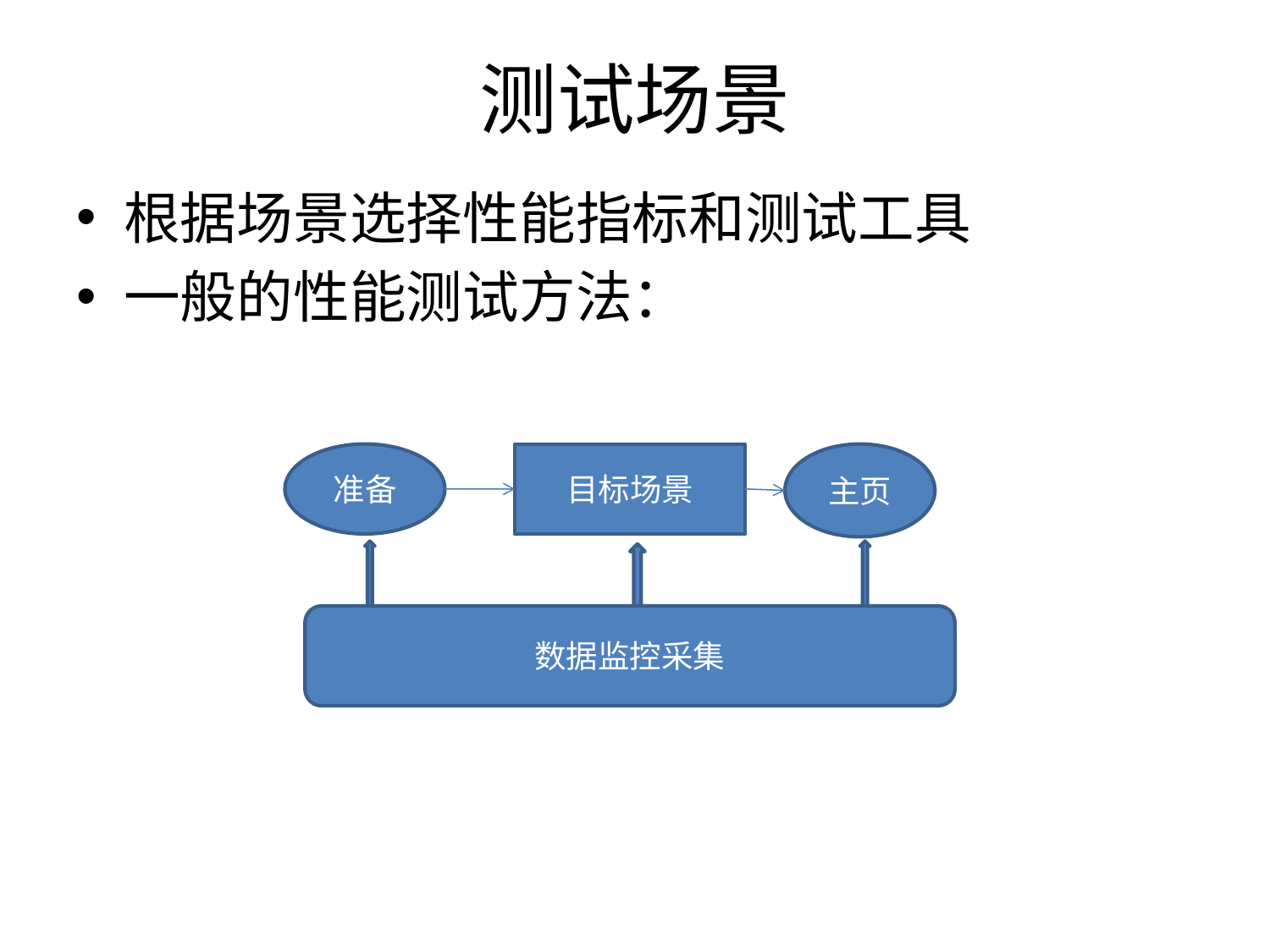

# 测试场景
根据场景选择性能指标和测试工具
一般的性能测试方法：
准备
目标场景
主页

数据监控采集